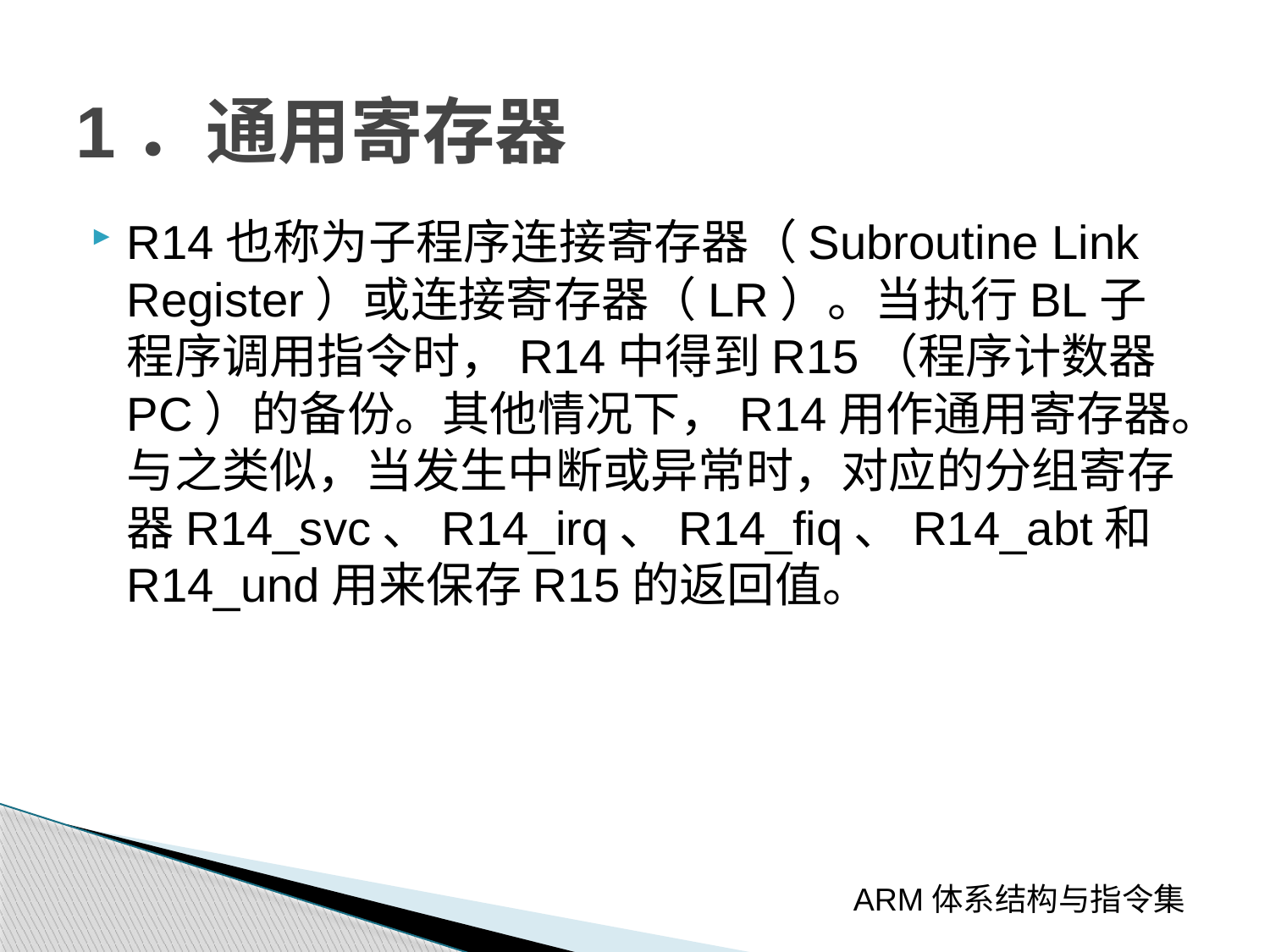

# 1．通用寄存器
R14也称为子程序连接寄存器（Subroutine Link Register）或连接寄存器（LR）。当执行BL子程序调用指令时，R14中得到R15（程序计数器PC）的备份。其他情况下，R14用作通用寄存器。与之类似，当发生中断或异常时，对应的分组寄存器R14_svc、R14_irq、R14_fiq、R14_abt和R14_und用来保存R15的返回值。

            ARM体系结构与指令集